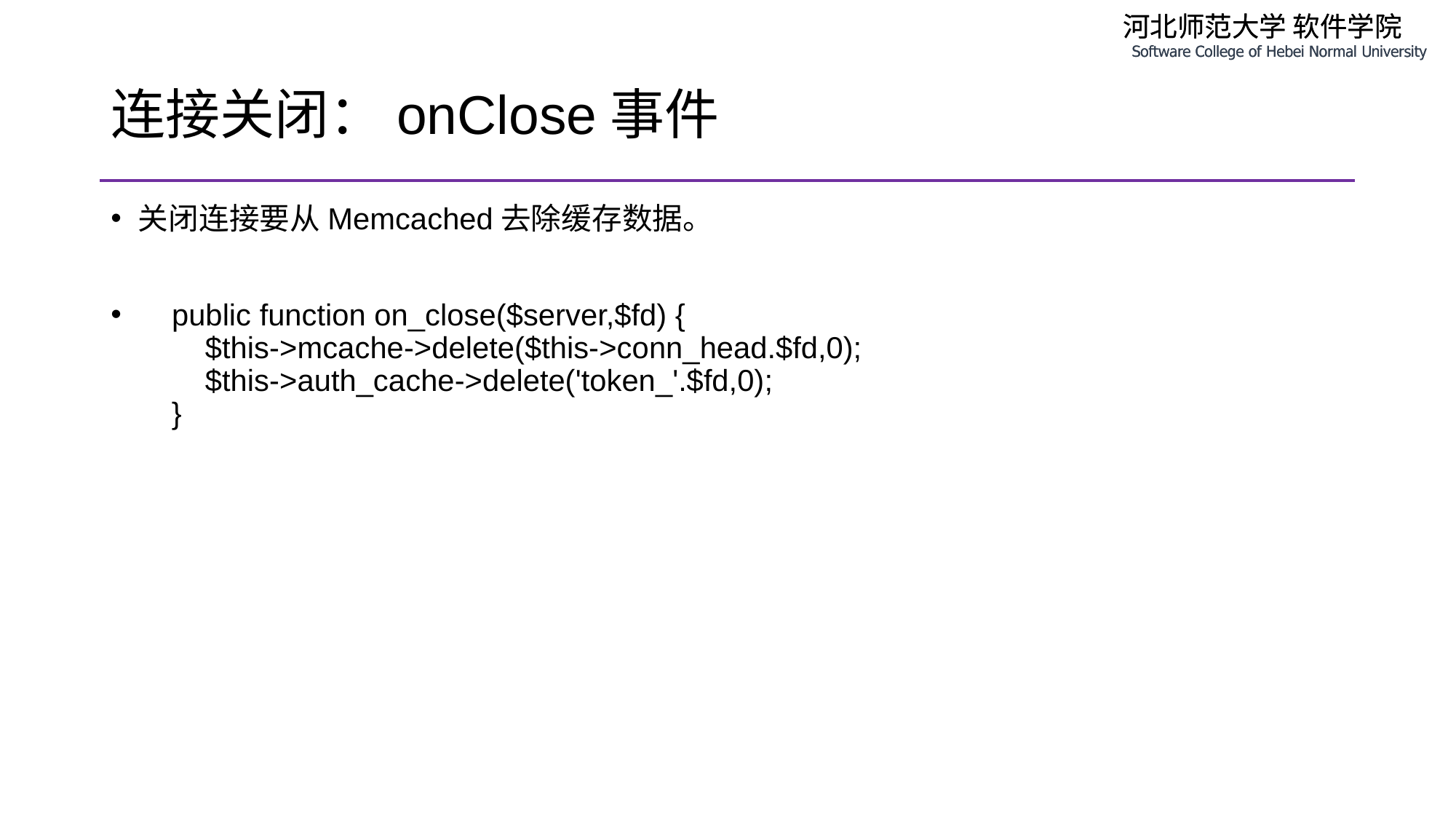

# 连接关闭：onClose事件
关闭连接要从Memcached去除缓存数据。

    public function on_close($server,$fd) {
        $this->mcache->delete($this->conn_head.$fd,0);
        $this->auth_cache->delete('token_'.$fd,0);
    }